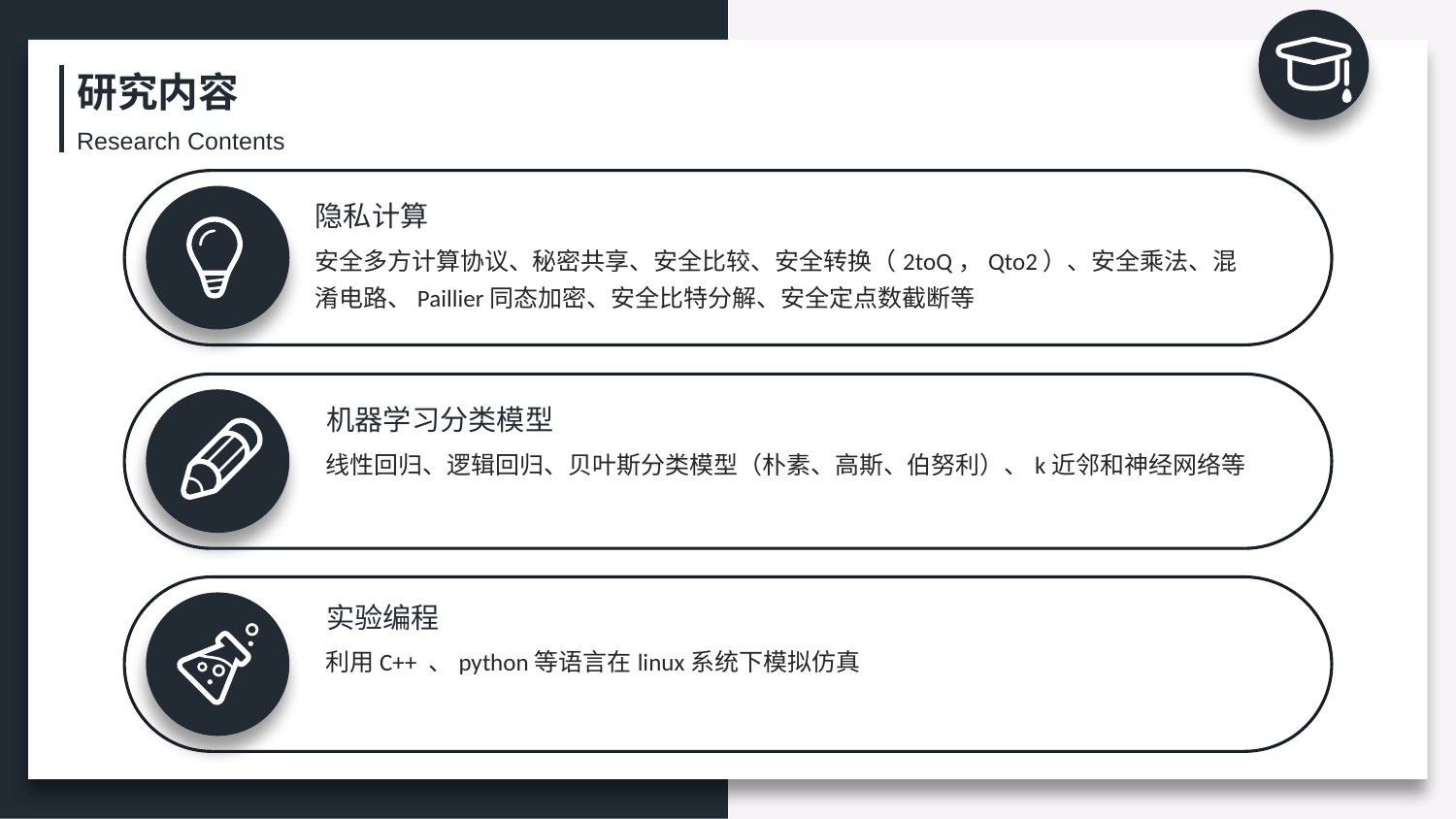

研究内容
Research Contents

隐私计算

安全多方计算协议、秘密共享、安全比较、安全转换（2toQ，Qto2）、安全乘法、混淆电路、Paillier同态加密、安全比特分解、安全定点数截断等

机器学习分类模型

线性回归、逻辑回归、贝叶斯分类模型（朴素、高斯、伯努利）、k近邻和神经网络等

实验编程

利用C++ 、python等语言在linux系统下模拟仿真